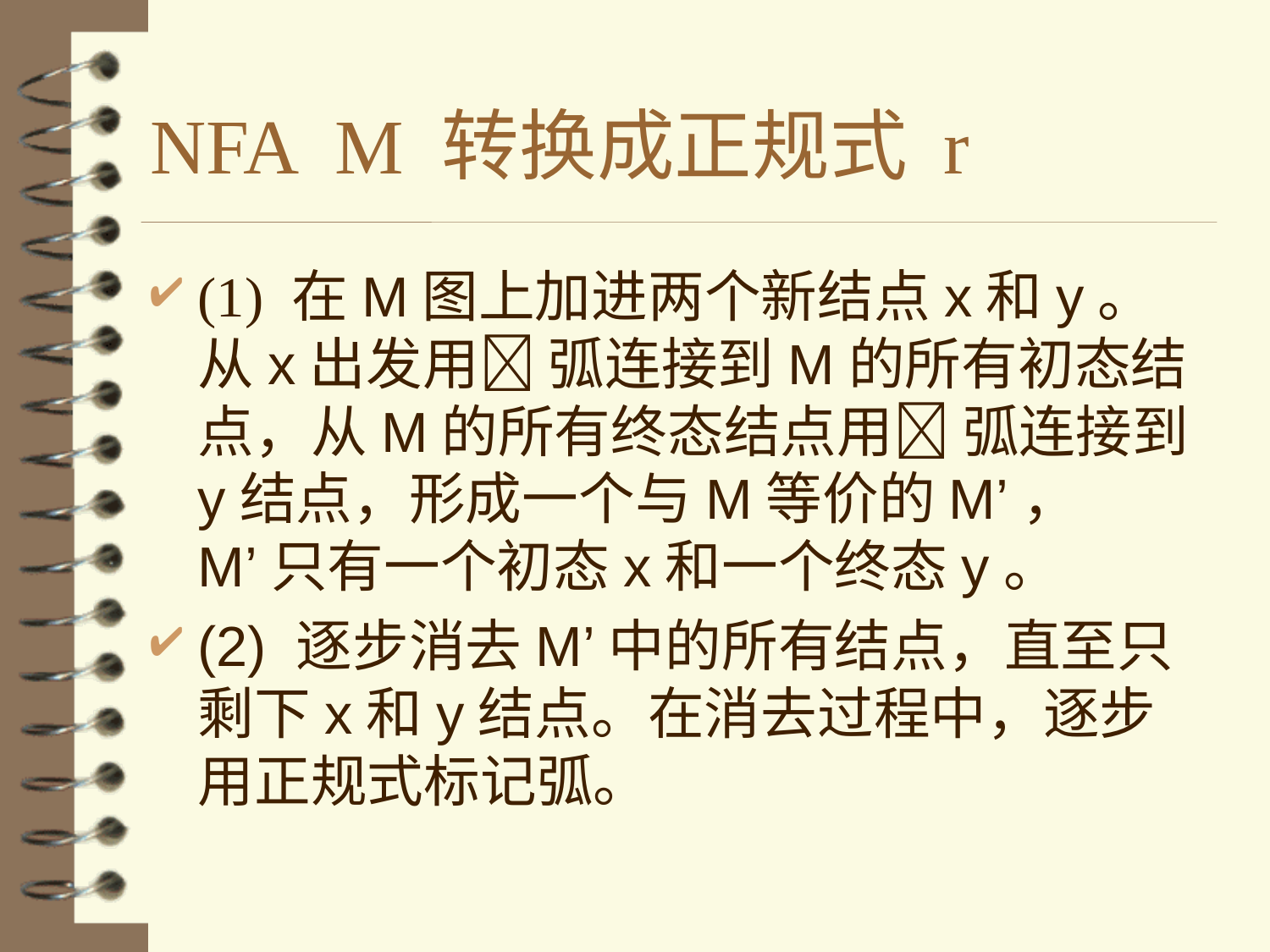

# NFA  M 转换成正规式 r
(1) 在M图上加进两个新结点x和y。从x出发用ε 弧连接到M的所有初态结点，从M的所有终态结点用ε 弧连接到y结点，形成一个与M等价的M’， M’只有一个初态x和一个终态y。
(2) 逐步消去M’中的所有结点，直至只剩下x和y结点。在消去过程中，逐步用正规式标记弧。